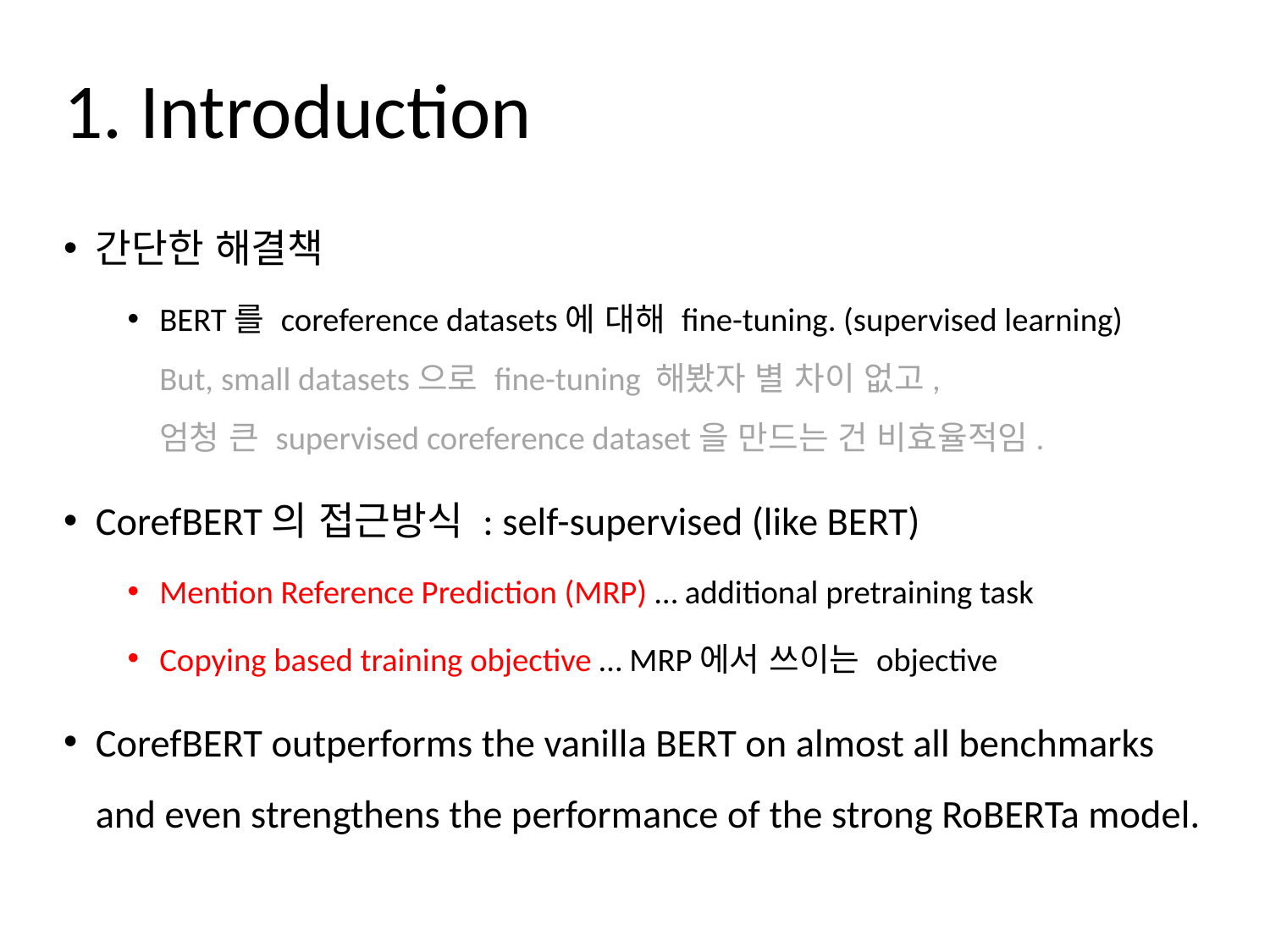

# 1. Introduction
간단한 해결책
BERT를 coreference datasets에 대해 fine-tuning. (supervised learning)
But, small datasets으로 fine-tuning 해봤자 별 차이 없고,
엄청 큰 supervised coreference dataset을 만드는 건 비효율적임.
CorefBERT의 접근방식 : self-supervised (like BERT)
Mention Reference Prediction (MRP) … additional pretraining task
Copying based training objective … MRP에서 쓰이는 objective
CorefBERT outperforms the vanilla BERT on almost all benchmarks and even strengthens the performance of the strong RoBERTa model.